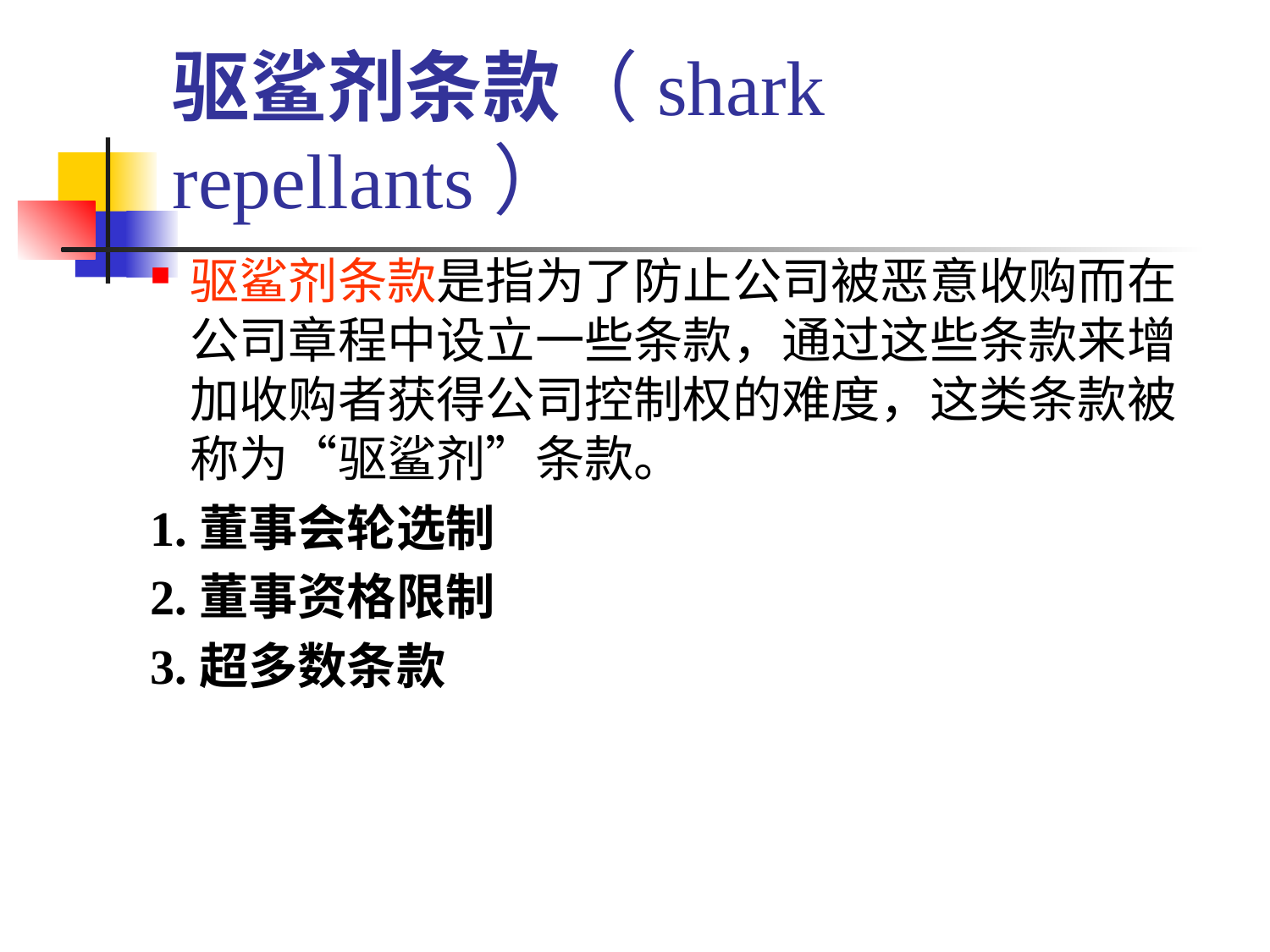

驱鲨剂条款（shark repellants）
驱鲨剂条款是指为了防止公司被恶意收购而在公司章程中设立一些条款，通过这些条款来增加收购者获得公司控制权的难度，这类条款被称为“驱鲨剂”条款。
1.董事会轮选制
2.董事资格限制
3.超多数条款